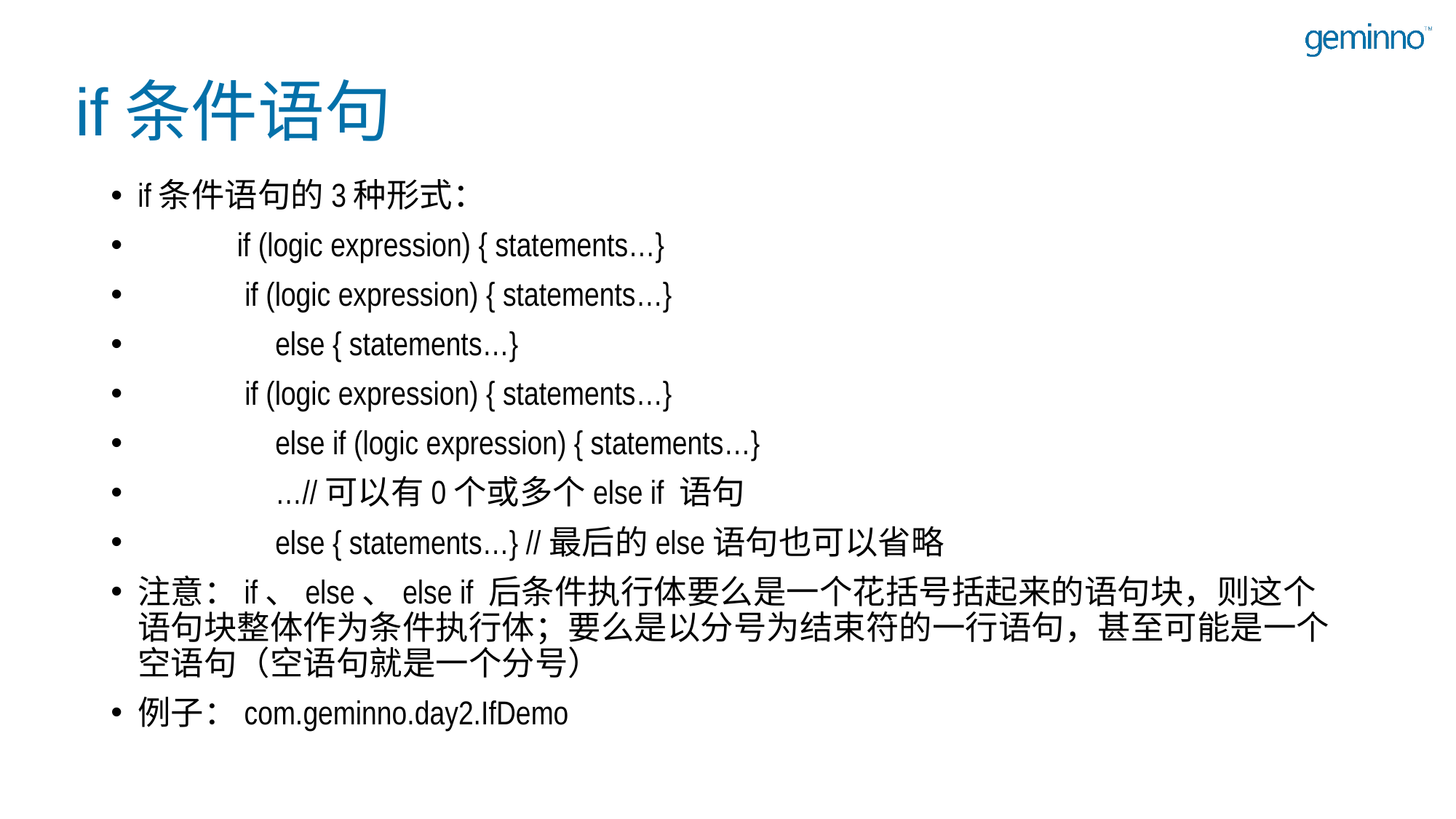

# if条件语句
if条件语句的3种形式：
	if (logic expression) { statements…}
	 if (logic expression) { statements…}
	     else { statements…}
	 if (logic expression) { statements…}
	     else if (logic expression) { statements…}
	     …//可以有0个或多个else if 语句
	     else { statements…} //最后的else语句也可以省略
注意：if、else、else if 后条件执行体要么是一个花括号括起来的语句块，则这个语句块整体作为条件执行体；要么是以分号为结束符的一行语句，甚至可能是一个空语句（空语句就是一个分号）
例子：com.geminno.day2.IfDemo